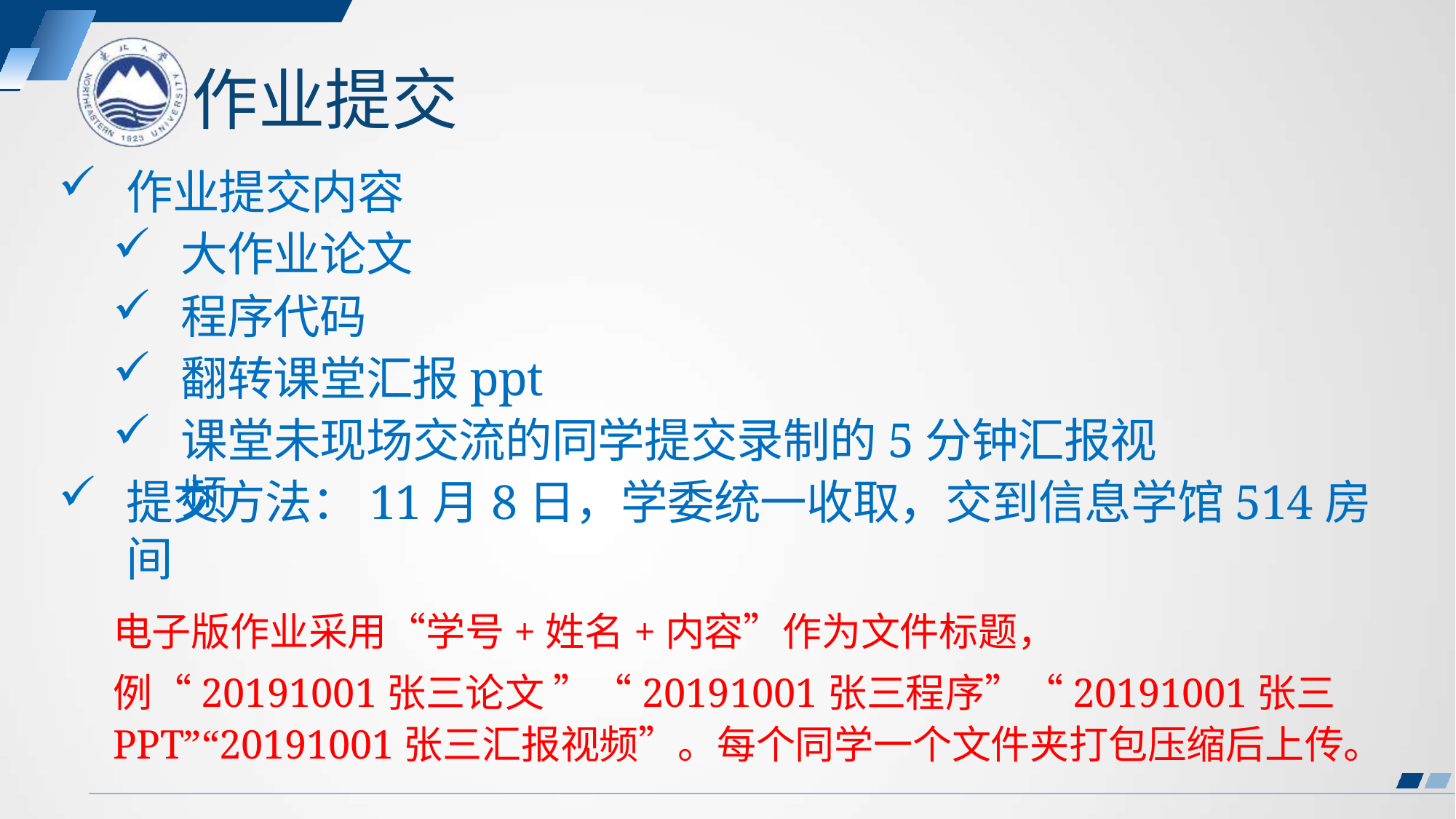

# 作业提交
作业提交内容
大作业论文
程序代码
翻转课堂汇报ppt
课堂未现场交流的同学提交录制的5分钟汇报视频
提交方法：11月8日，学委统一收取，交到信息学馆514房间
电子版作业采用“学号+姓名+内容”作为文件标题，
例“20191001张三论文 ”“20191001张三程序”“20191001张三
PPT”“20191001张三汇报视频”。每个同学一个文件夹打包压缩后上传。